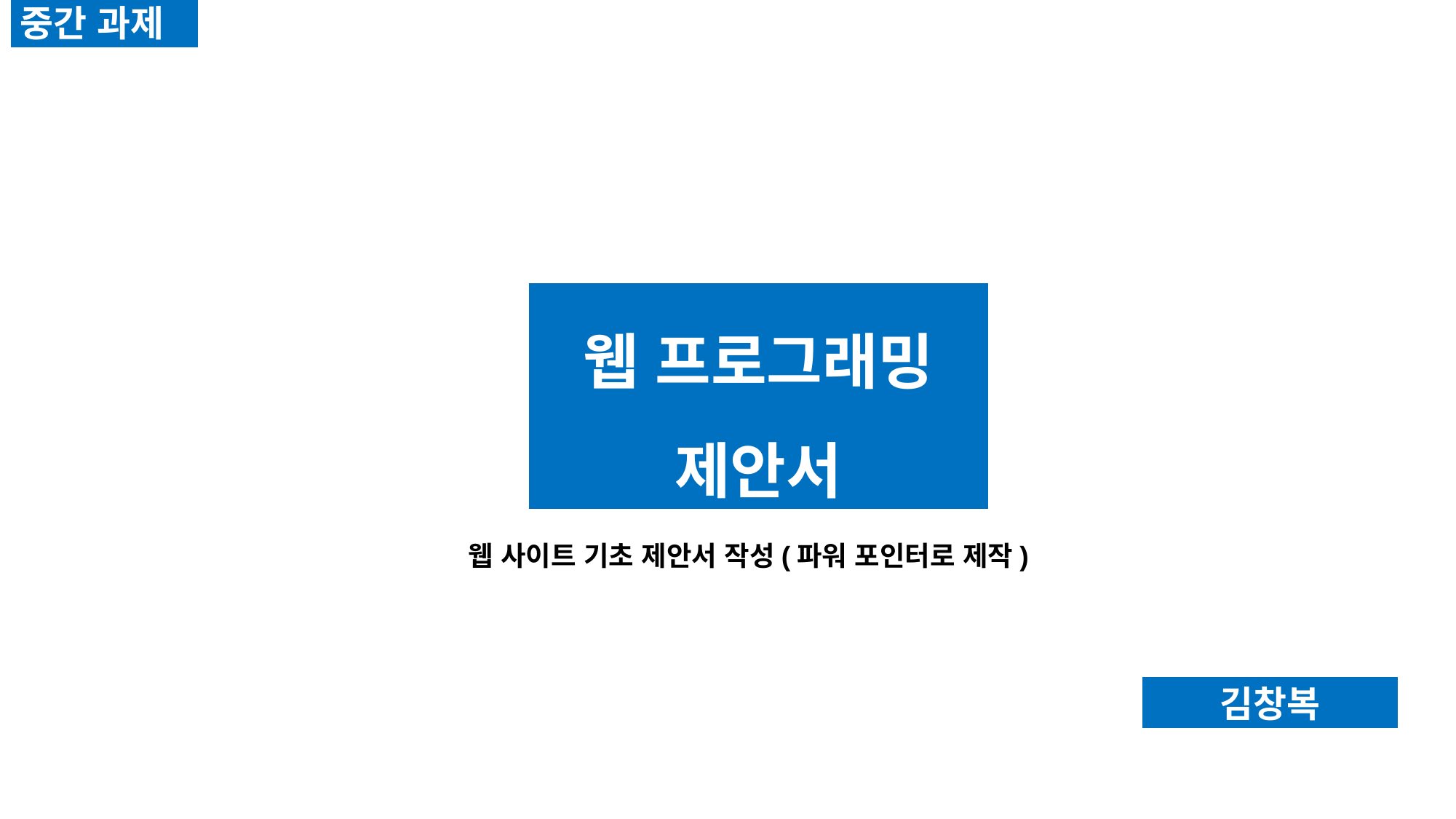

중간 과제
웹 프로그래밍
제안서
웹 사이트 기초 제안서 작성(파워 포인터로 제작)
김창복